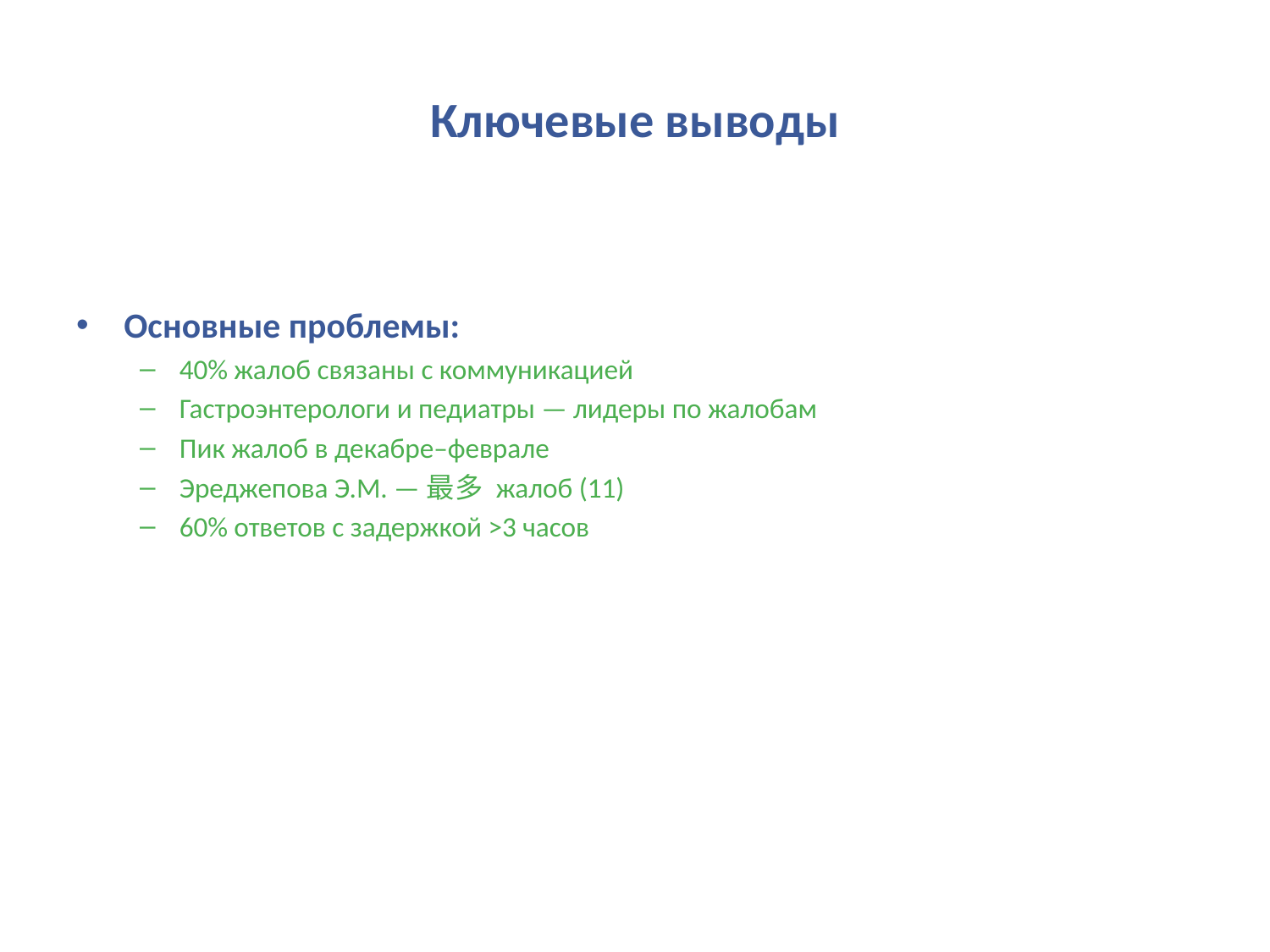

# Ключевые выводы

Основные проблемы:
40% жалоб связаны с коммуникацией
Гастроэнтерологи и педиатры — лидеры по жалобам
Пик жалоб в декабре–феврале
Эреджепова Э.М. —最多 жалоб (11)
60% ответов с задержкой >3 часов